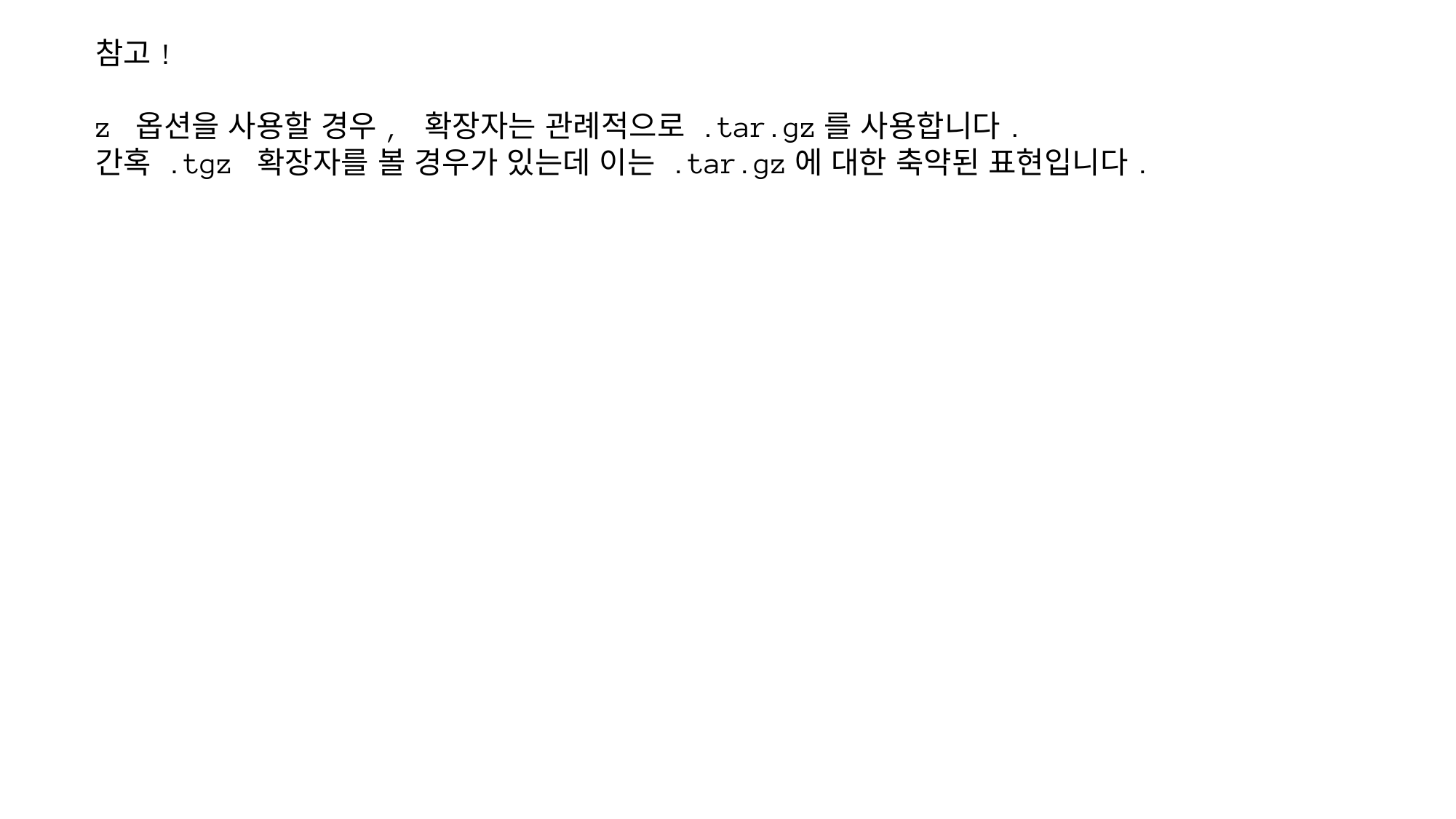

참고!

z 옵션을 사용할 경우, 확장자는 관례적으로 .tar.gz를 사용합니다.
간혹 .tgz 확장자를 볼 경우가 있는데 이는 .tar.gz에 대한 축약된 표현입니다.